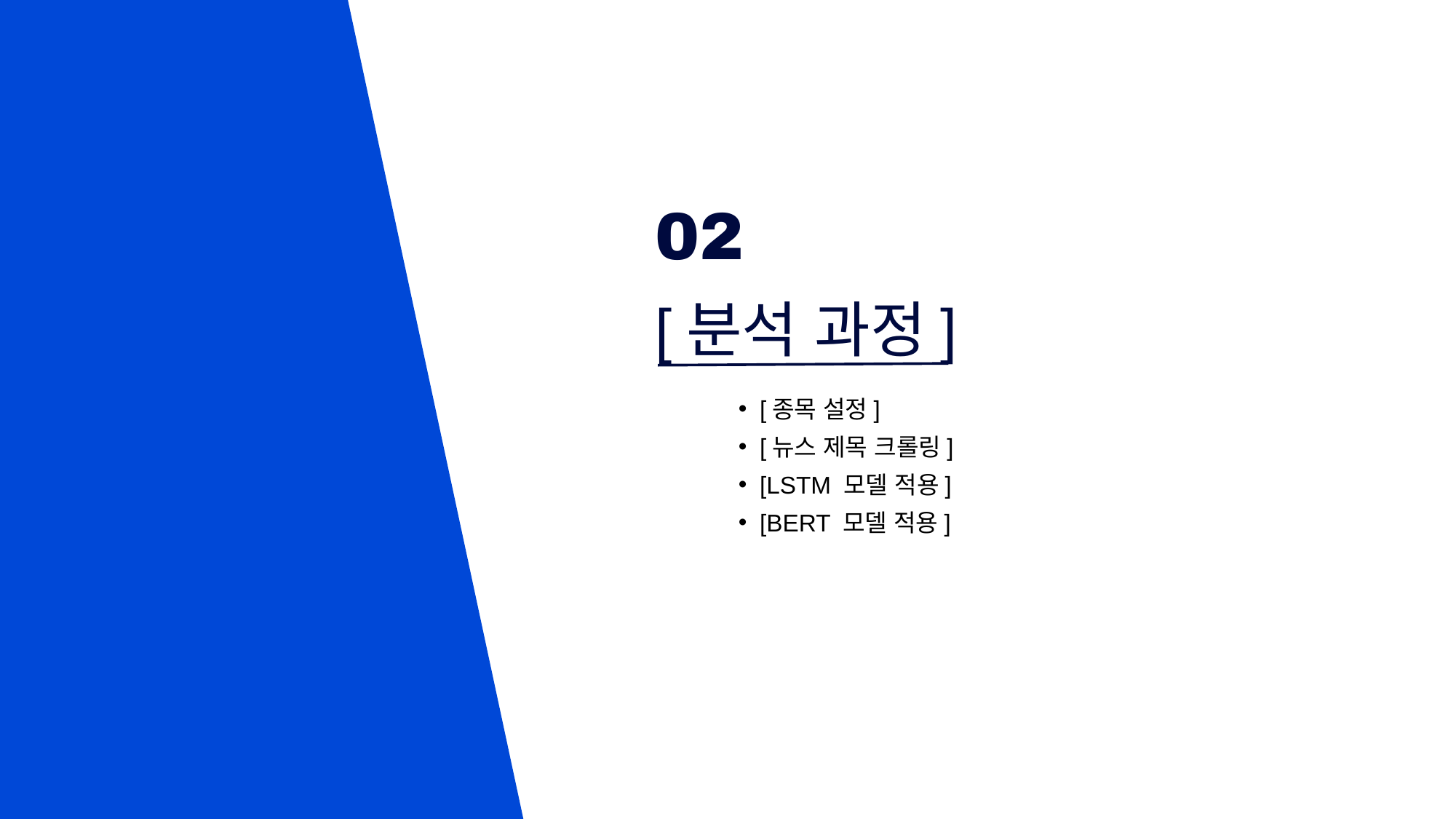

02
[분석 과정]
[종목 설정]
[뉴스 제목 크롤링]
[LSTM 모델 적용]
[BERT 모델 적용]